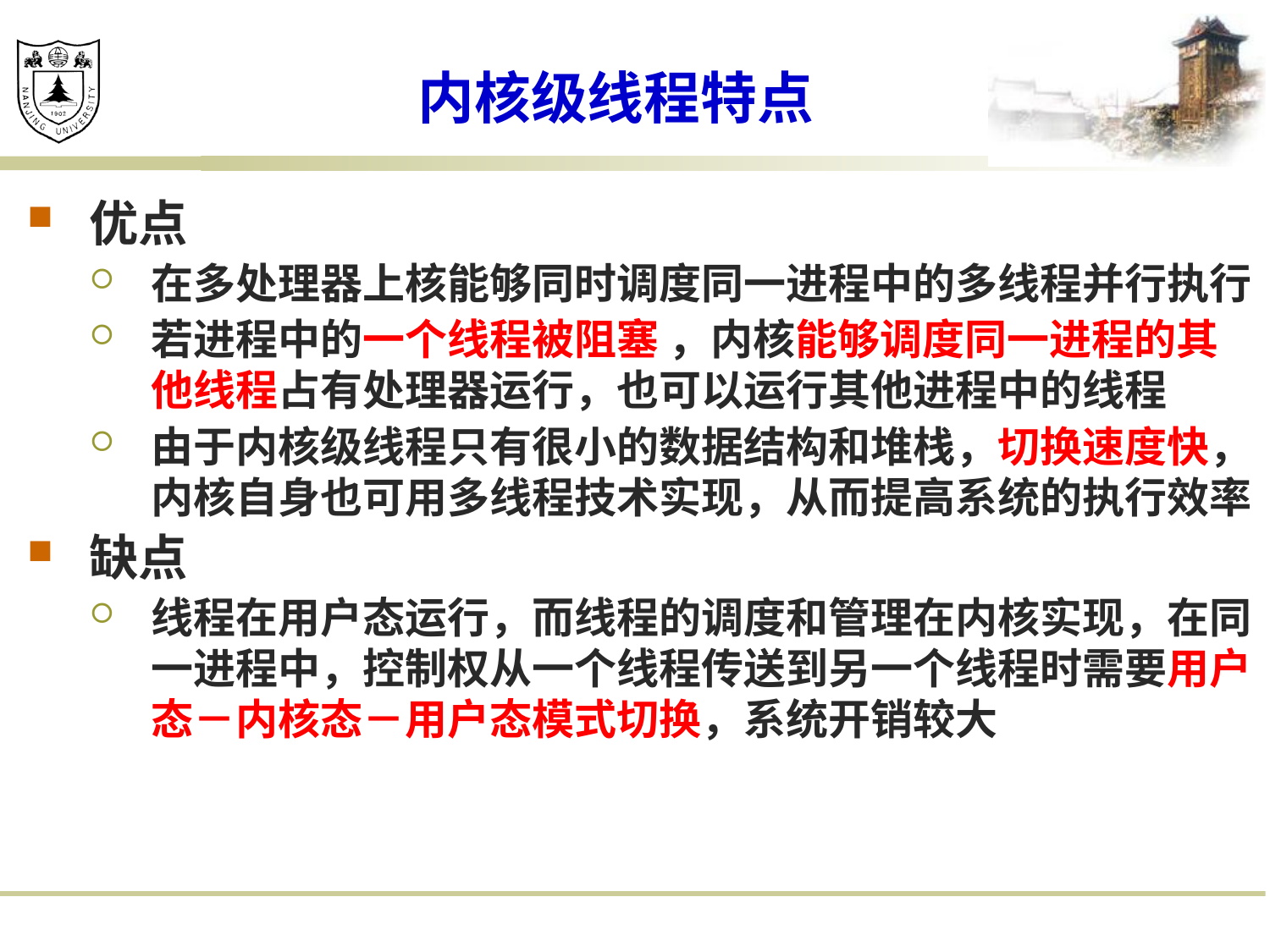

内核级线程特点
优点
在多处理器上核能够同时调度同一进程中的多线程并行执行
若进程中的一个线程被阻塞 ，内核能够调度同一进程的其他线程占有处理器运行，也可以运行其他进程中的线程
由于内核级线程只有很小的数据结构和堆栈，切换速度快，内核自身也可用多线程技术实现，从而提高系统的执行效率
缺点
线程在用户态运行，而线程的调度和管理在内核实现，在同一进程中，控制权从一个线程传送到另一个线程时需要用户态－内核态－用户态模式切换，系统开销较大
119